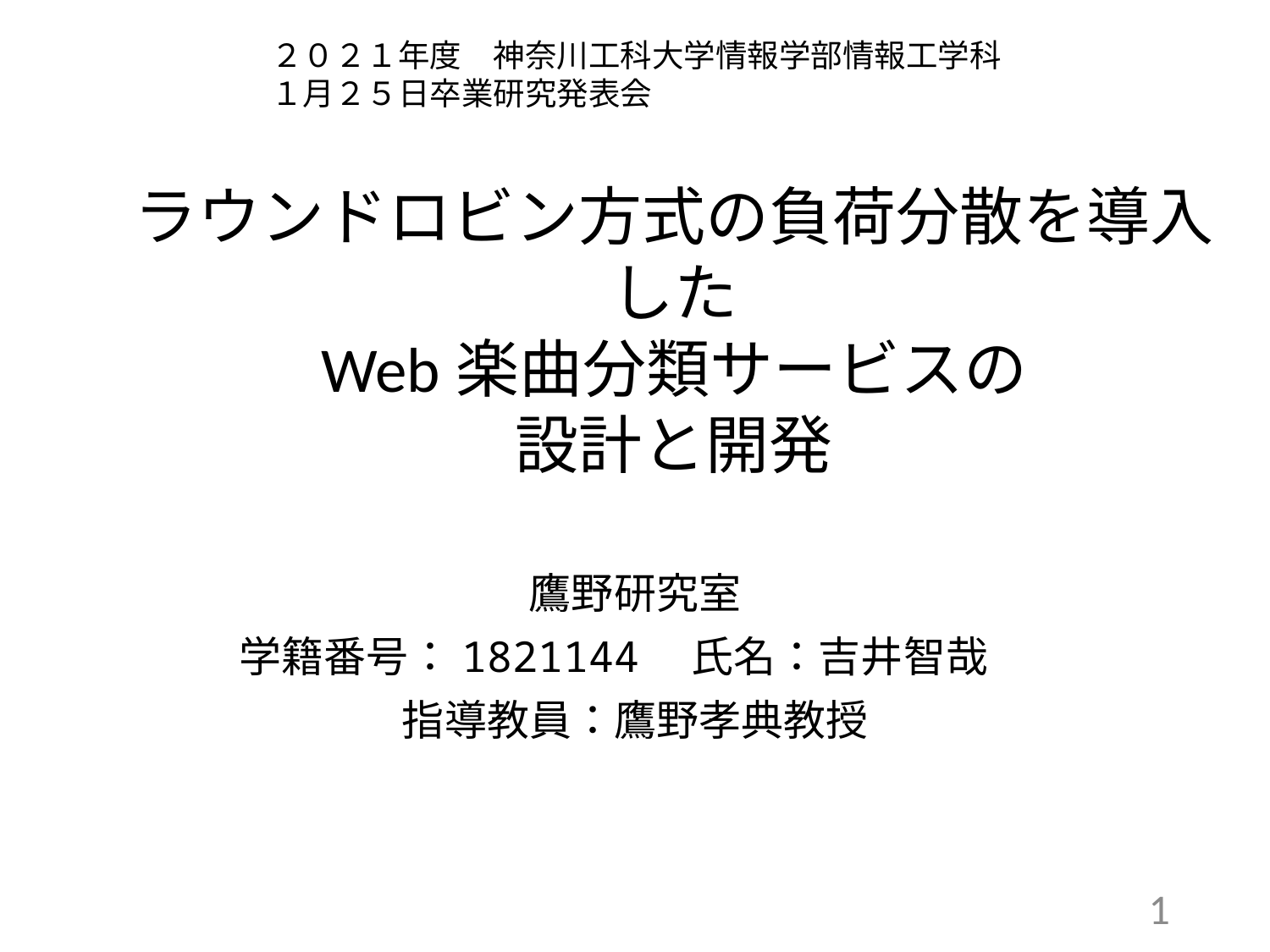

２０２１年度　神奈川工科大学情報学部情報工学科
１月２５日卒業研究発表会
# ラウンドロビン方式の負荷分散を導入した Web楽曲分類サービスの 設計と開発
鷹野研究室
学籍番号：1821144　氏名：吉井智哉
指導教員：鷹野孝典教授

1